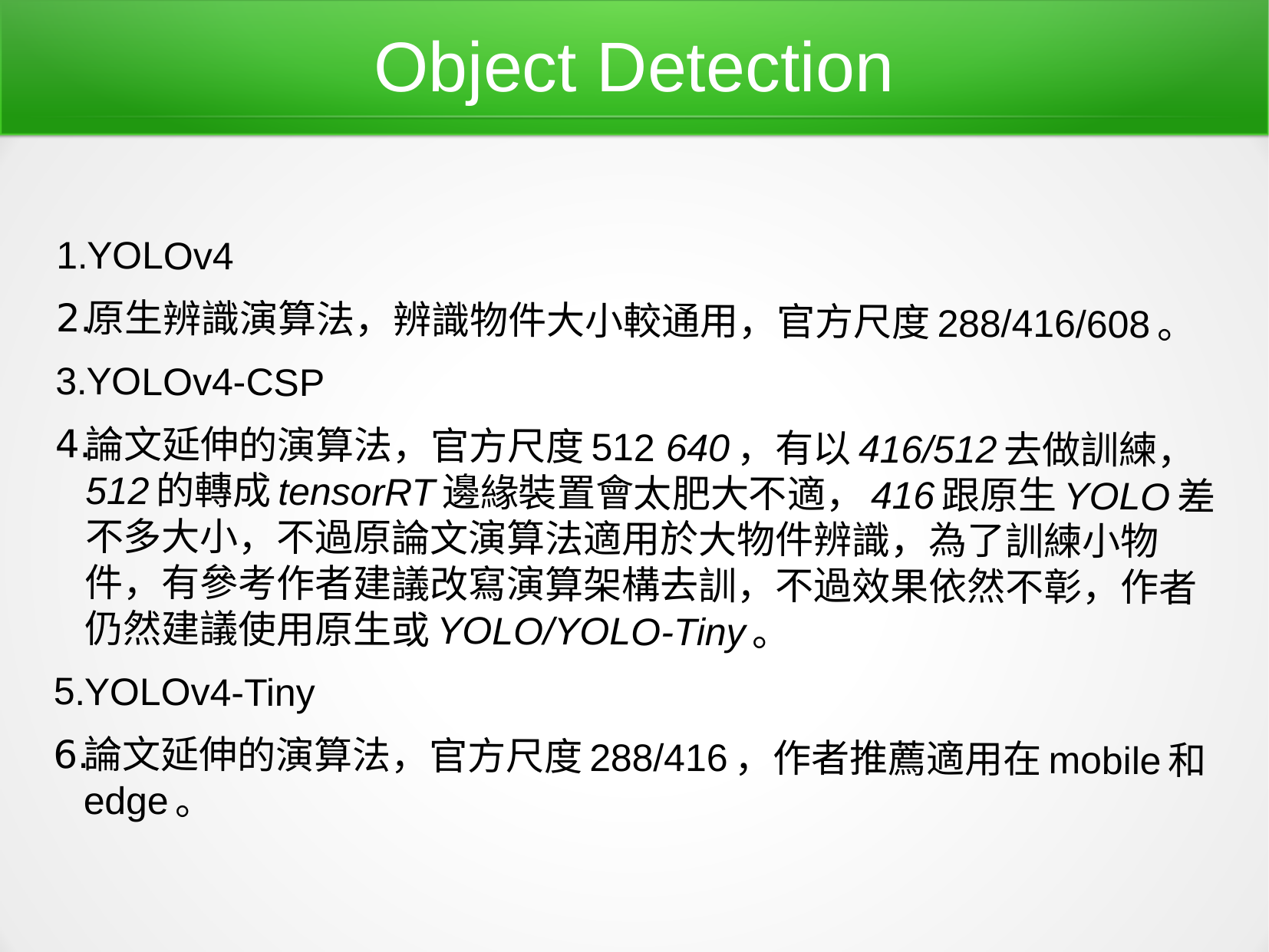

Object Detection

YOLOv4
原生辨識演算法，辨識物件大小較通用，官方尺度288/416/608。
YOLOv4-CSP
論文延伸的演算法，官方尺度512 640，有以416/512去做訓練，512的轉成tensorRT邊緣裝置會太肥大不適，416跟原生YOLO差不多大小，不過原論文演算法適用於大物件辨識，為了訓練小物件，有參考作者建議改寫演算架構去訓，不過效果依然不彰，作者仍然建議使用原生或YOLO/YOLO-Tiny。
YOLOv4-Tiny
論文延伸的演算法，官方尺度288/416，作者推薦適用在mobile和edge。